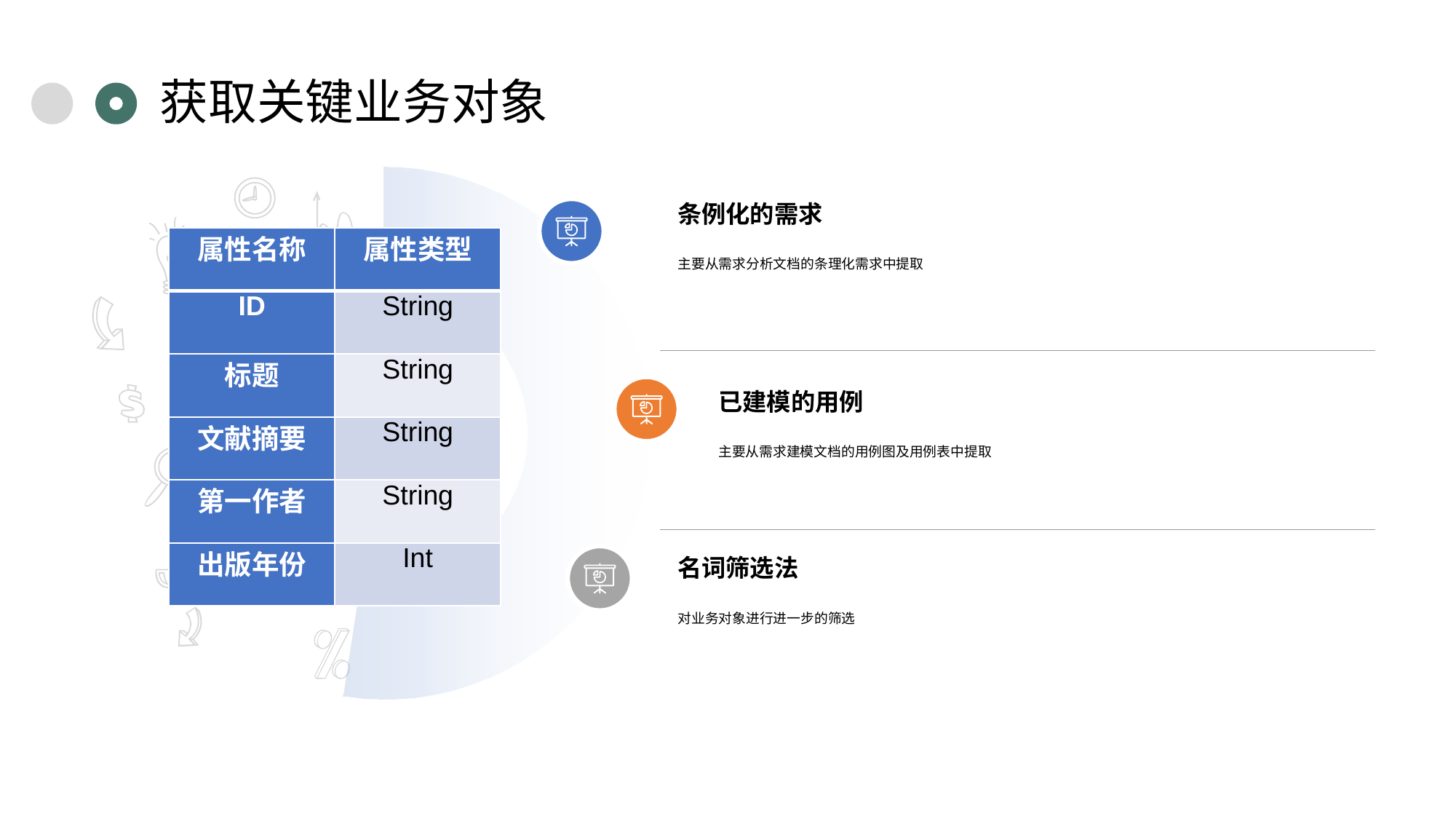

# 获取关键业务对象

条例化的需求
主要从需求分析文档的条理化需求中提取

已建模的用例
主要从需求建模文档的用例图及用例表中提取

名词筛选法
对业务对象进行进一步的筛选

| 属性名称 | 属性类型 |
| --- | --- |
| ID | String |
| 标题 | String |
| 文献摘要 | String |
| 第一作者 | String |
| 出版年份 | Int |
8